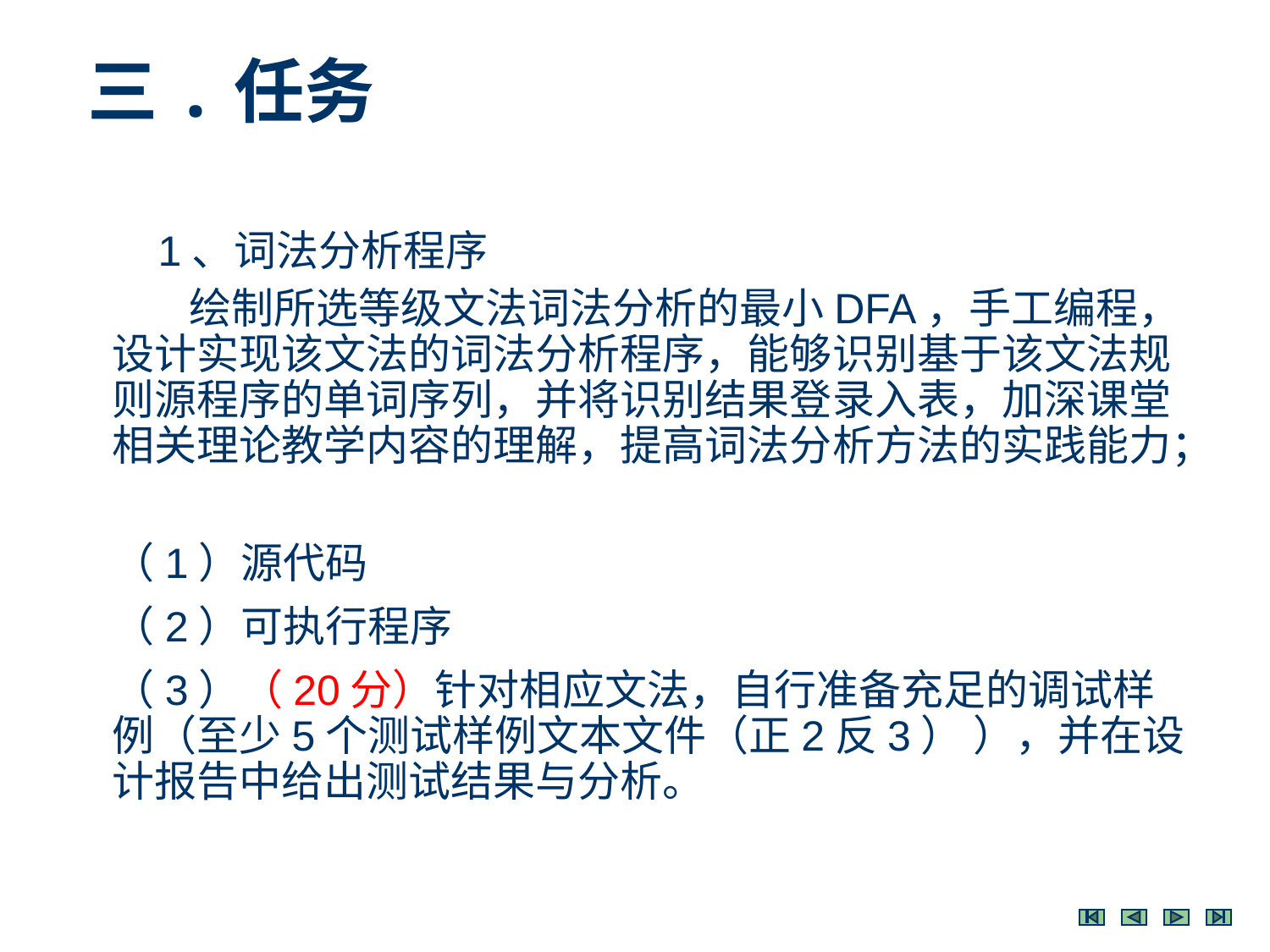

三.任务
  1、词法分析程序
       绘制所选等级文法词法分析的最小DFA，手工编程，设计实现该文法的词法分析程序，能够识别基于该文法规则源程序的单词序列，并将识别结果登录入表，加深课堂相关理论教学内容的理解，提高词法分析方法的实践能力；

（1）源代码
（2）可执行程序
（3）（20分）针对相应文法，自行准备充足的调试样例（至少5个测试样例文本文件（正2反3） ），并在设计报告中给出测试结果与分析。